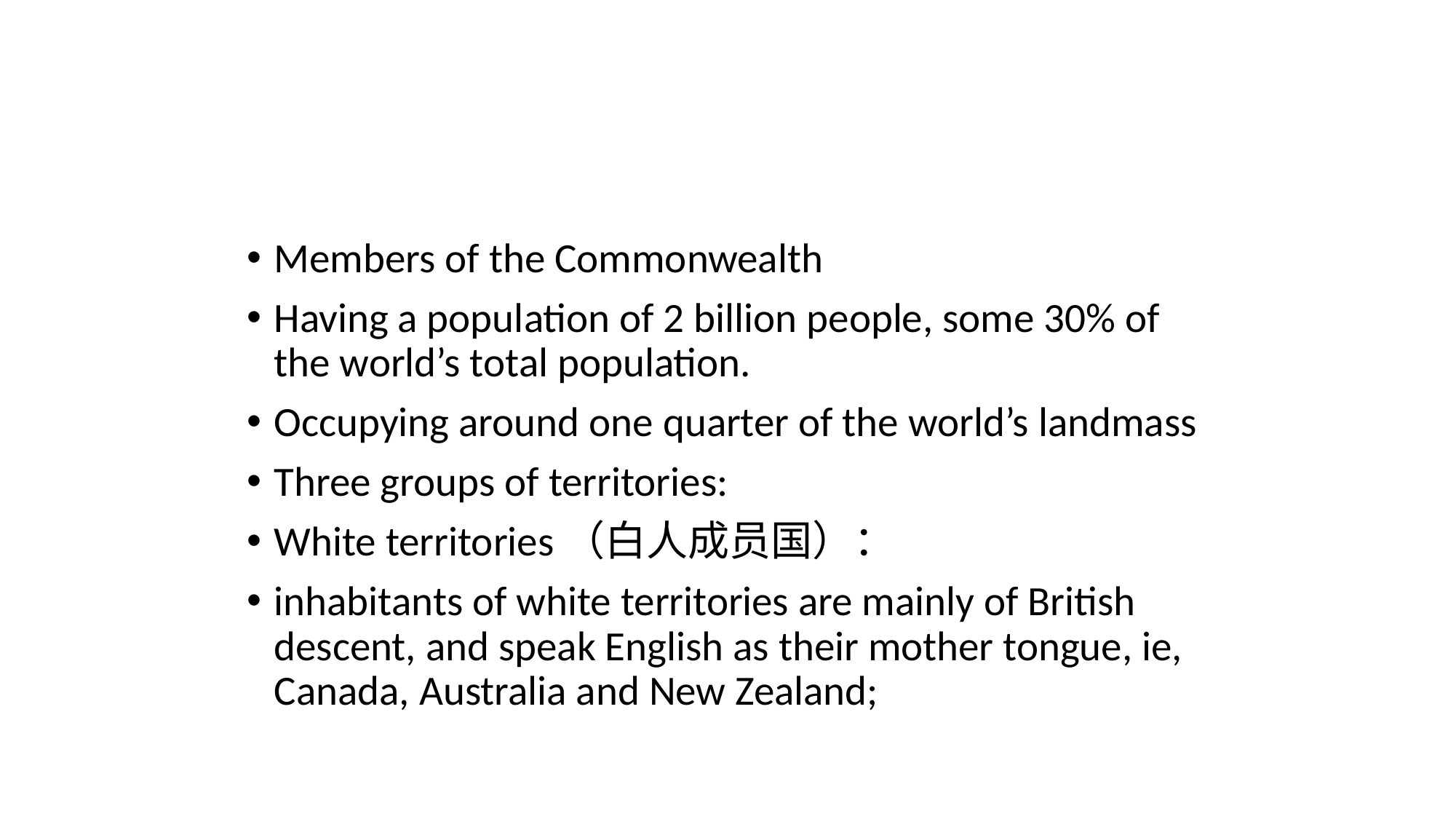

Members of the Commonwealth
Having a population of 2 billion people, some 30% of the world’s total population.
Occupying around one quarter of the world’s landmass
Three groups of territories:
White territories（白人成员国）：
inhabitants of white territories are mainly of British descent, and speak English as their mother tongue, ie, Canada, Australia and New Zealand;